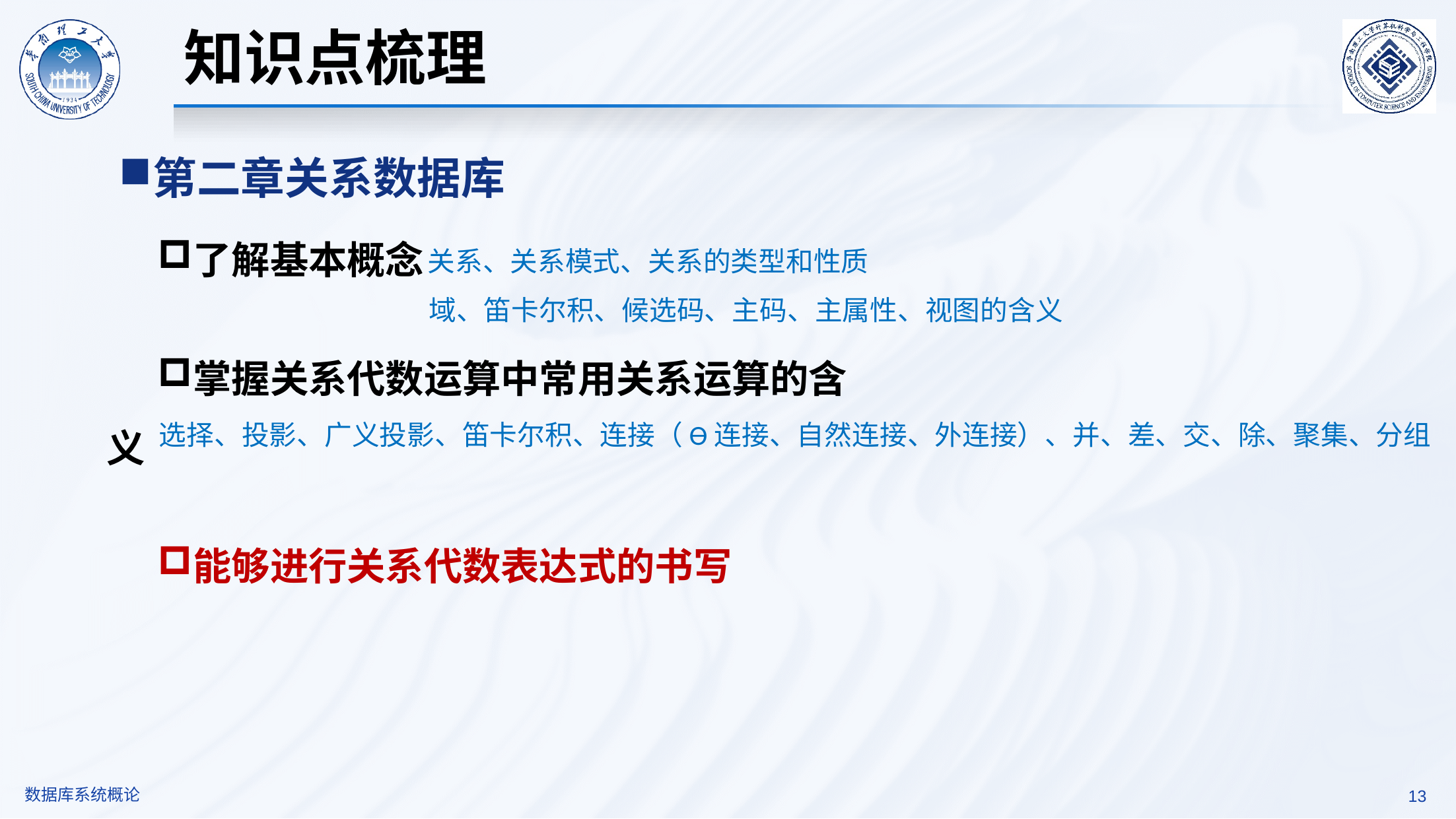

知识点梳理
第二章关系数据库
了解基本概念

掌握关系代数运算中常用关系运算的含义

能够进行关系代数表达式的书写
关系、关系模式、关系的类型和性质
域、笛卡尔积、候选码、主码、主属性、视图的含义
选择、投影、广义投影、笛卡尔积、连接（Ɵ连接、自然连接、外连接）、并、差、交、除、聚集、分组